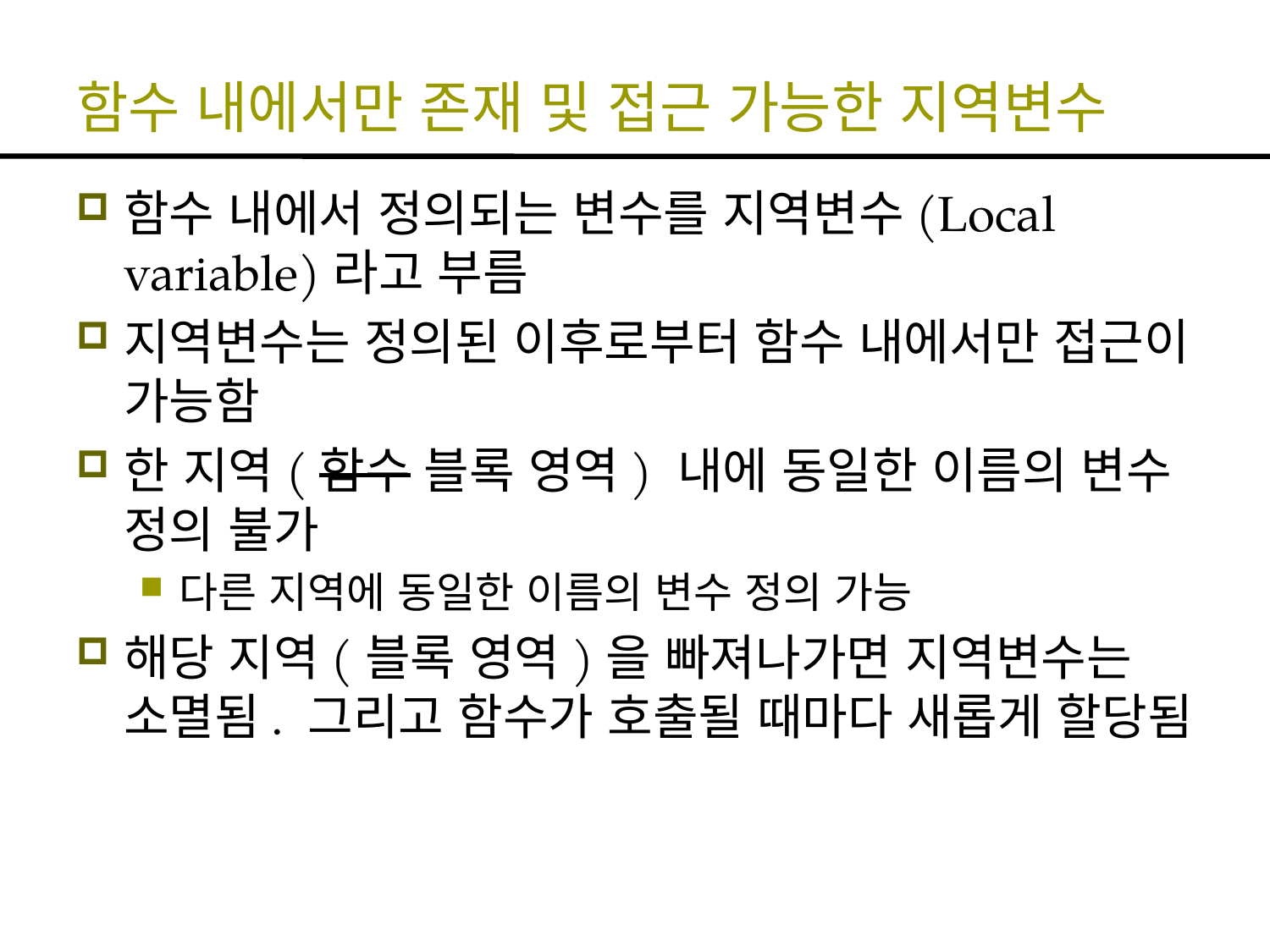

# 함수 내에서만 존재 및 접근 가능한 지역변수
함수 내에서 정의되는 변수를 지역변수(Local variable)라고 부름
지역변수는 정의된 이후로부터 함수 내에서만 접근이 가능함
한 지역(함수 블록 영역) 내에 동일한 이름의 변수 정의 불가
다른 지역에 동일한 이름의 변수 정의 가능
해당 지역(블록 영역)을 빠져나가면 지역변수는 소멸됨. 그리고 함수가 호출될 때마다 새롭게 할당됨